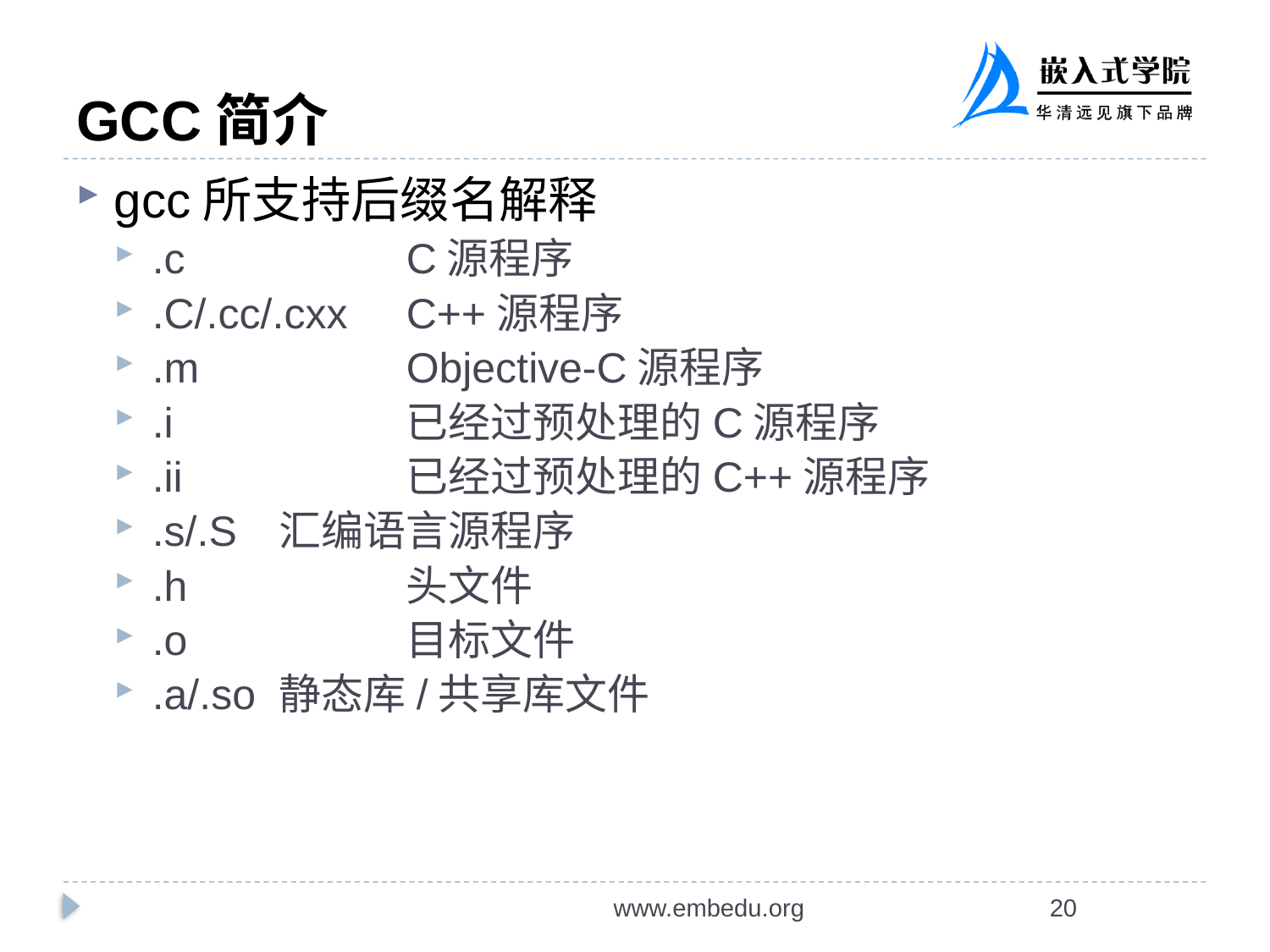

# GCC简介
gcc所支持后缀名解释
.c		C源程序
.C/.cc/.cxx	C++源程序
.m		Objective-C源程序
.i		已经过预处理的C源程序
.ii		已经过预处理的C++源程序
.s/.S	汇编语言源程序
.h		头文件
.o		目标文件
.a/.so	静态库/共享库文件
www.embedu.org
20